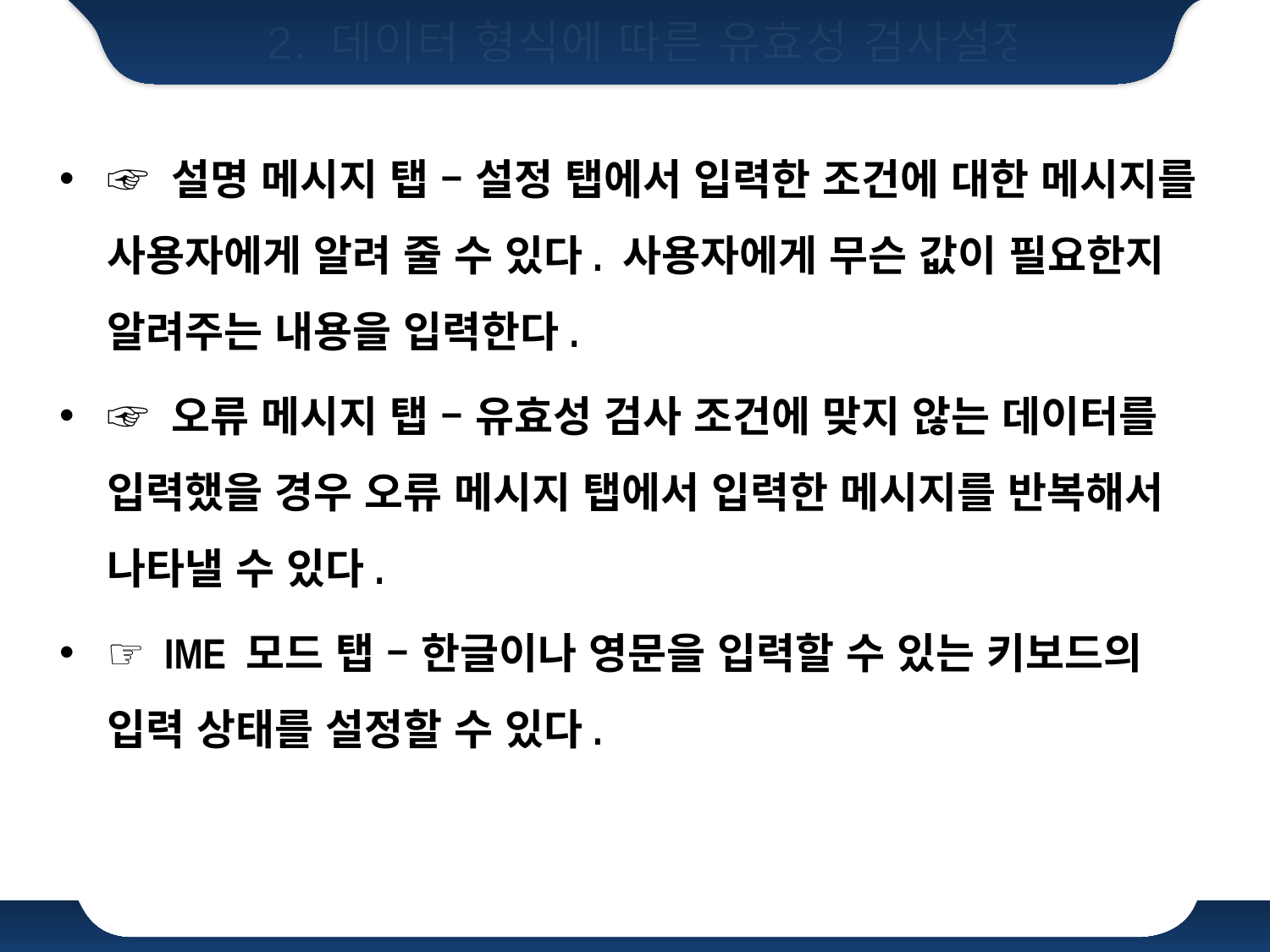

# 2. 데이터 형식에 따른 유효성 검사설정
☞ 설명 메시지 탭 – 설정 탭에서 입력한 조건에 대한 메시지를 사용자에게 알려 줄 수 있다. 사용자에게 무슨 값이 필요한지 알려주는 내용을 입력한다.
☞ 오류 메시지 탭 – 유효성 검사 조건에 맞지 않는 데이터를 입력했을 경우 오류 메시지 탭에서 입력한 메시지를 반복해서 나타낼 수 있다.
☞  IME 모드 탭 – 한글이나 영문을 입력할 수 있는 키보드의 입력 상태를 설정할 수 있다.